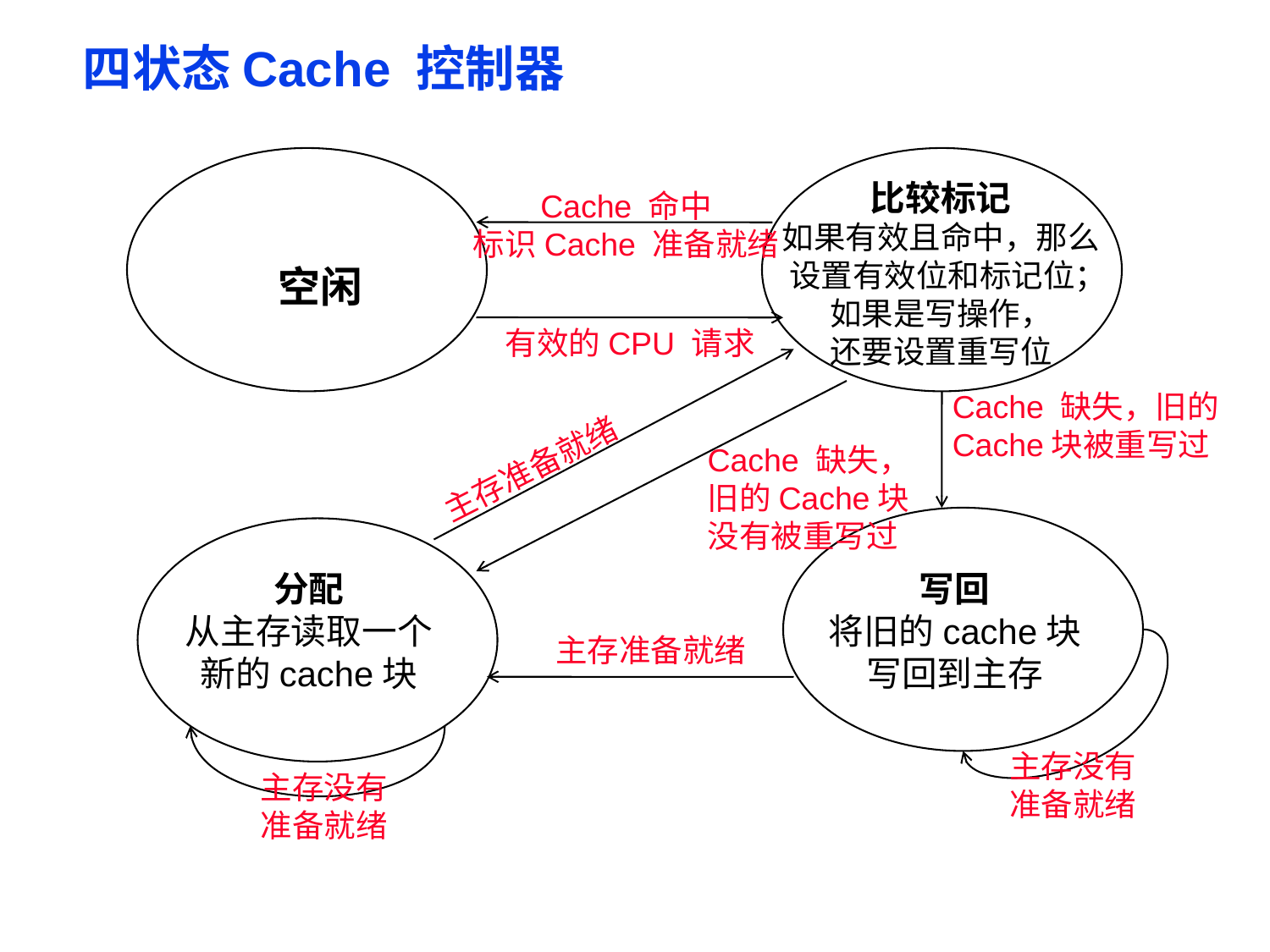

# 四状态Cache 控制器

比较标记
如果有效且命中，那么
 设置有效位和标记位；
如果是写操作，
还要设置重写位
Cache 命中
标识Cache 准备就绪
空闲
有效的CPU 请求
Cache 缺失，旧的
Cache块被重写过
Cache 缺失，
旧的Cache块
没有被重写过
主存准备就绪

写回
将旧的cache块
写回到主存

分配
从主存读取一个
新的cache块
主存准备就绪
主存没有
准备就绪

主存没有
准备就绪